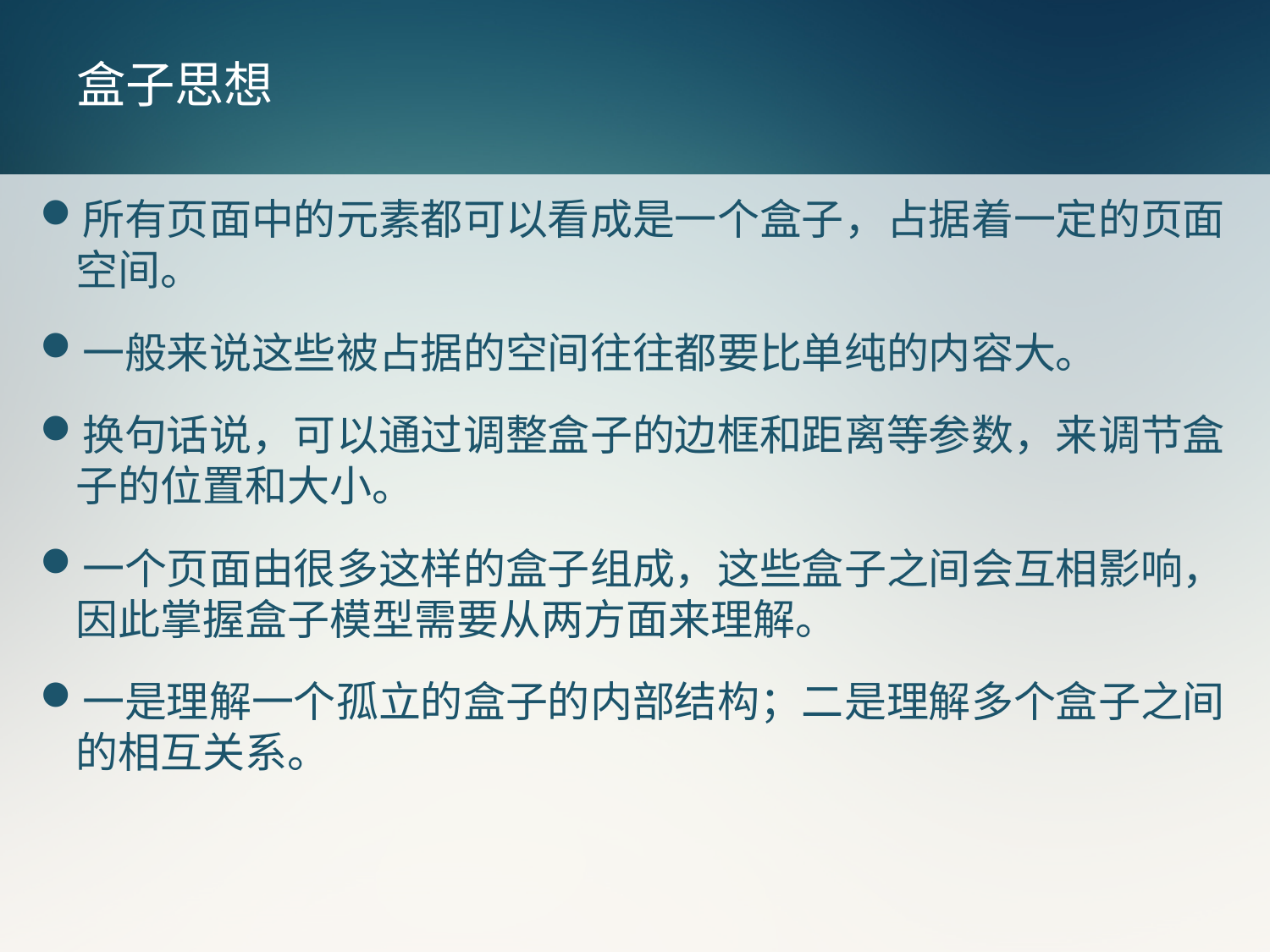

# 盒子思想
所有页面中的元素都可以看成是一个盒子，占据着一定的页面空间。
一般来说这些被占据的空间往往都要比单纯的内容大。
换句话说，可以通过调整盒子的边框和距离等参数，来调节盒子的位置和大小。
一个页面由很多这样的盒子组成，这些盒子之间会互相影响，因此掌握盒子模型需要从两方面来理解。
一是理解一个孤立的盒子的内部结构；二是理解多个盒子之间的相互关系。